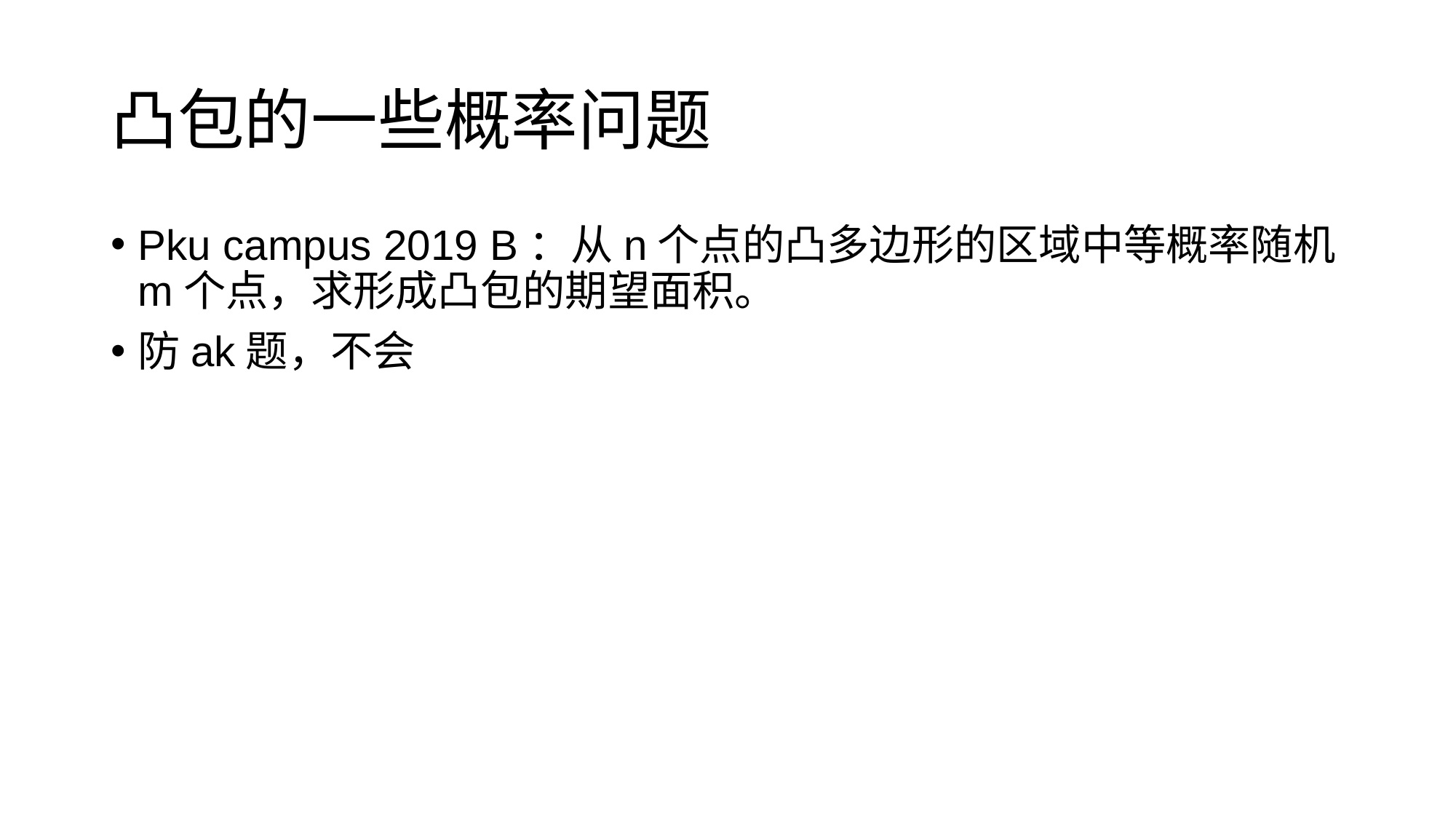

# 凸包的一些概率问题
Pku campus 2019 B：从n个点的凸多边形的区域中等概率随机m个点，求形成凸包的期望面积。
防ak题，不会